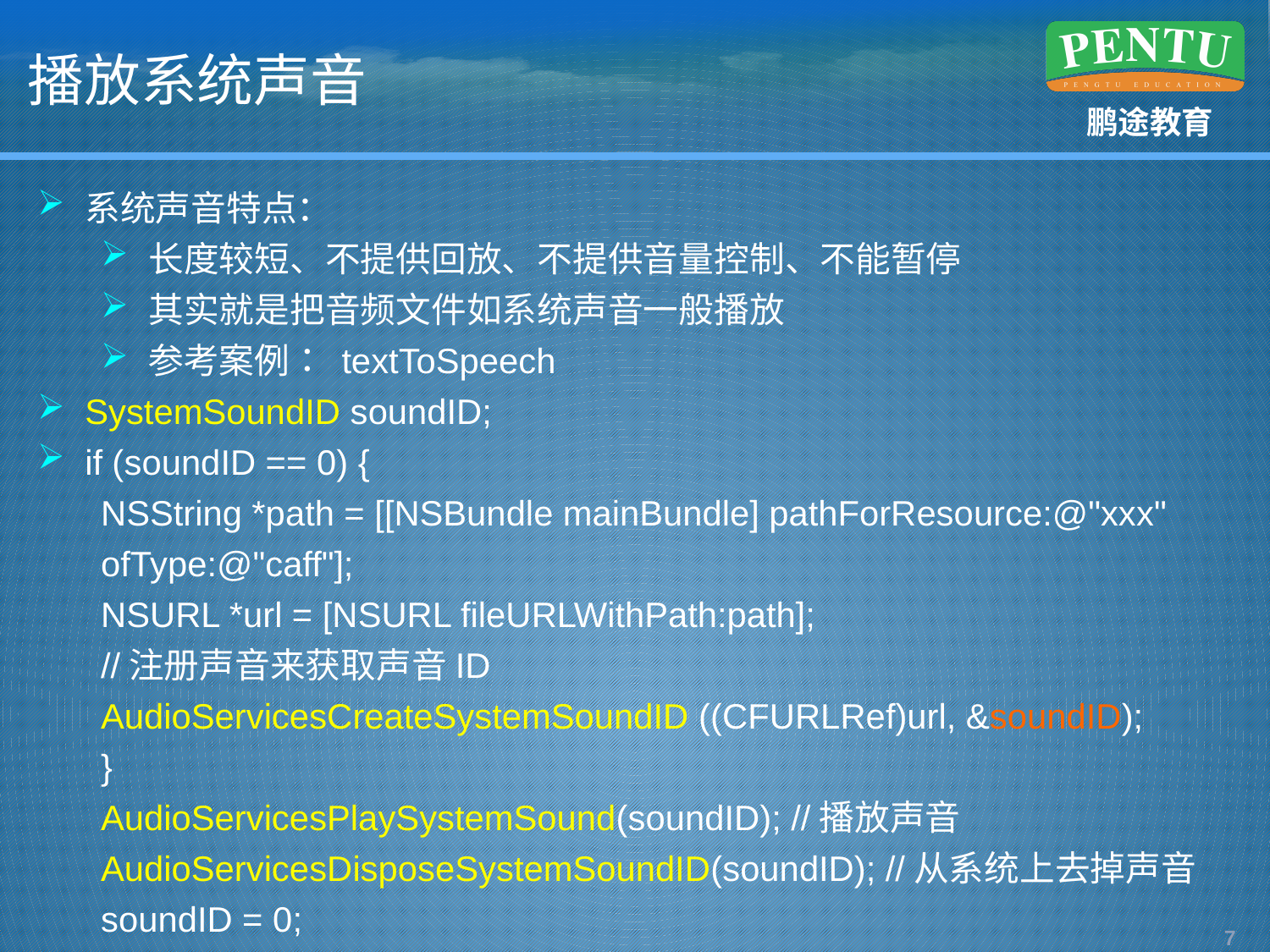

# 播放系统声音
系统声音特点：
长度较短、不提供回放、不提供音量控制、不能暂停
其实就是把音频文件如系统声音一般播放
参考案例： textToSpeech
SystemSoundID soundID;
if (soundID == 0) {
NSString *path = [[NSBundle mainBundle] pathForResource:@"xxx" ofType:@"caff"];
NSURL *url = [NSURL fileURLWithPath:path];
//注册声音来获取声音ID
AudioServicesCreateSystemSoundID ((CFURLRef)url, &soundID);
}
AudioServicesPlaySystemSound(soundID); //播放声音
AudioServicesDisposeSystemSoundID(soundID); //从系统上去掉声音
soundID = 0;
7